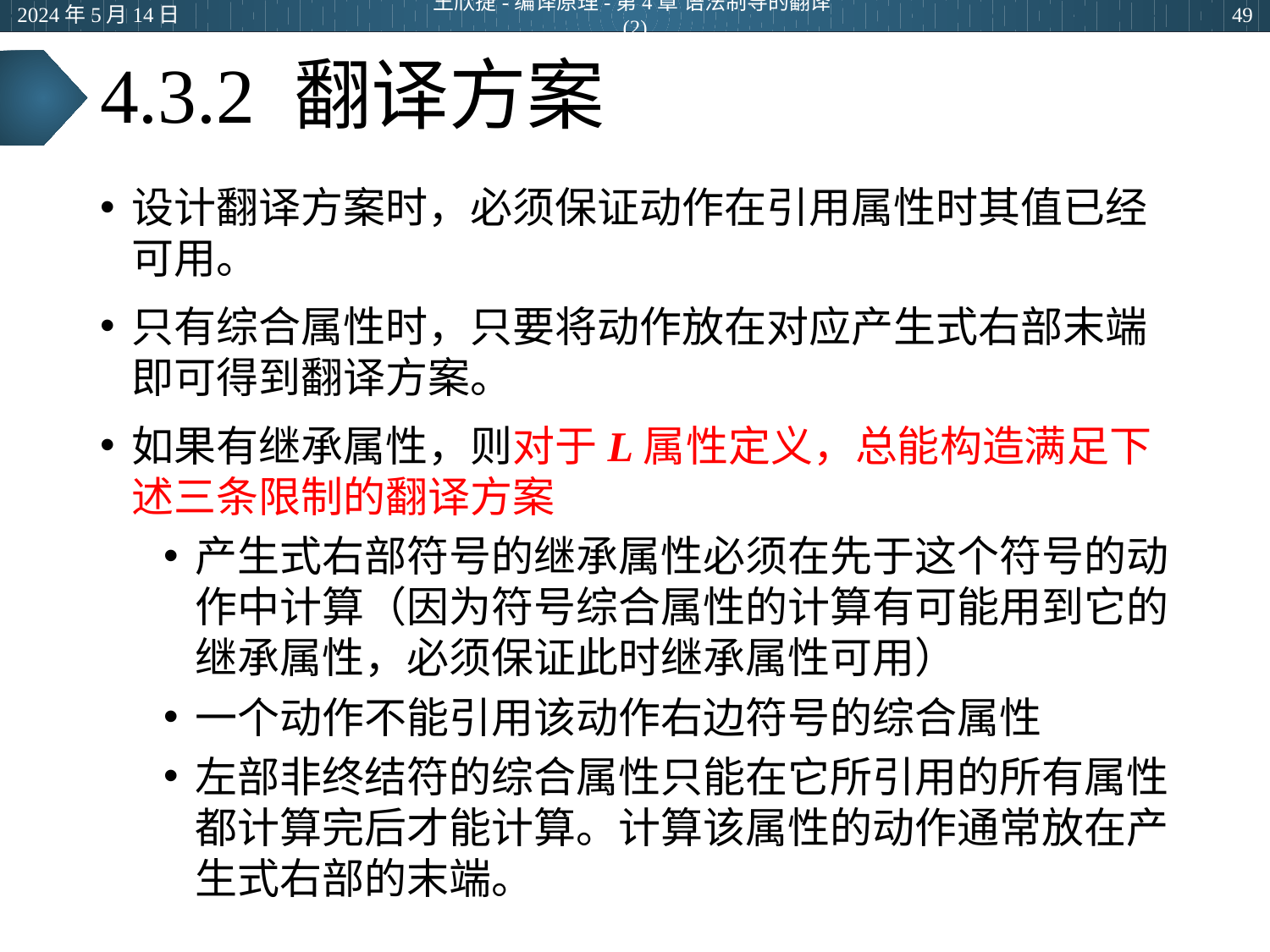

2024年5月14日
王欣捷-编译原理-第4章 语法制导的翻译(2)
49
# 4.3.2 翻译方案
设计翻译方案时，必须保证动作在引用属性时其值已经可用。
只有综合属性时，只要将动作放在对应产生式右部末端即可得到翻译方案。
如果有继承属性，则对于L属性定义，总能构造满足下述三条限制的翻译方案
产生式右部符号的继承属性必须在先于这个符号的动作中计算（因为符号综合属性的计算有可能用到它的继承属性，必须保证此时继承属性可用）
一个动作不能引用该动作右边符号的综合属性
左部非终结符的综合属性只能在它所引用的所有属性都计算完后才能计算。计算该属性的动作通常放在产生式右部的末端。